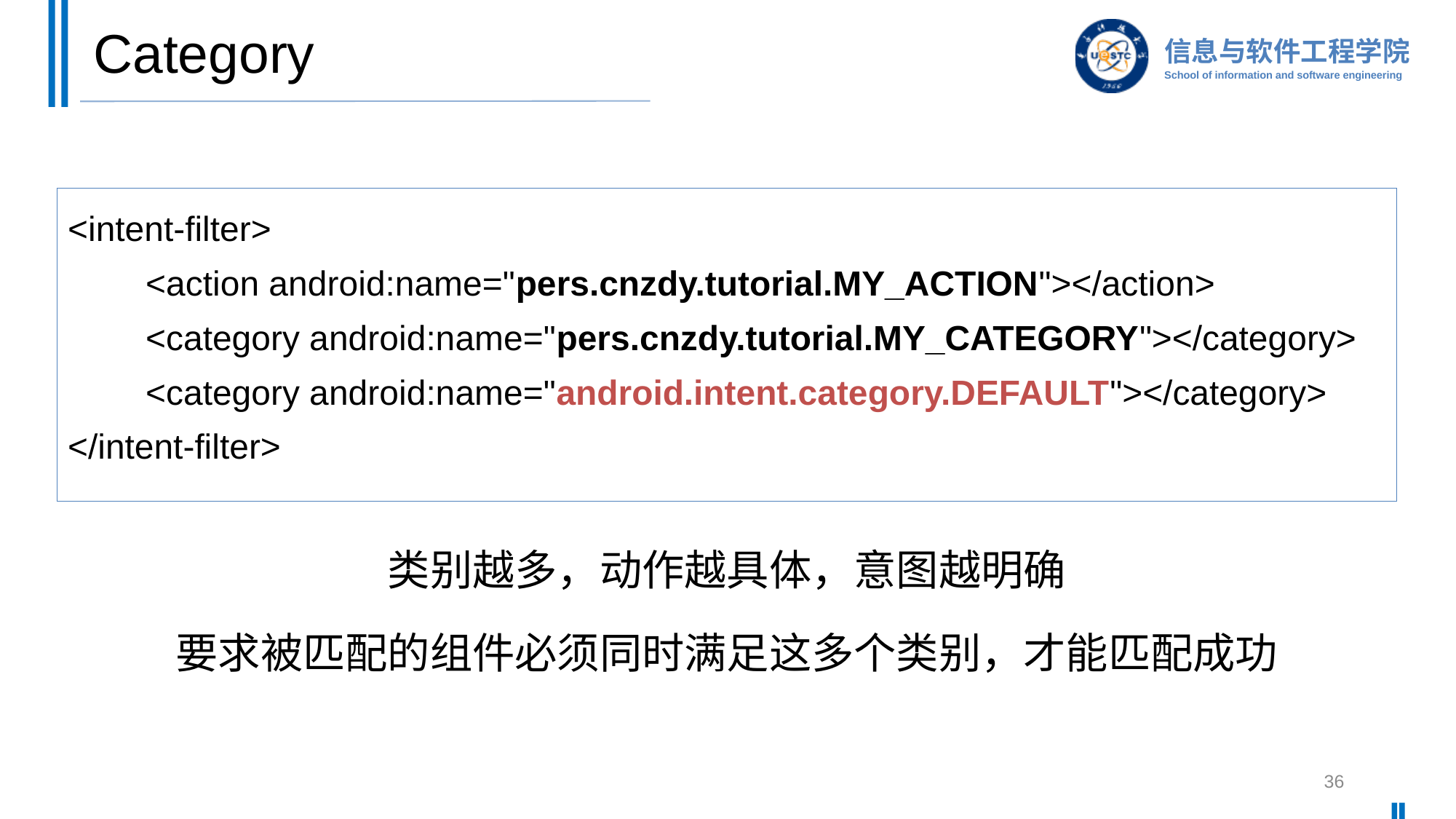

# Category
<intent-filter>
　　<action android:name="pers.cnzdy.tutorial.MY_ACTION"></action>
　　<category android:name="pers.cnzdy.tutorial.MY_CATEGORY"></category>
　　<category android:name="android.intent.category.DEFAULT"></category>
</intent-filter>
类别越多，动作越具体，意图越明确
要求被匹配的组件必须同时满足这多个类别，才能匹配成功
36